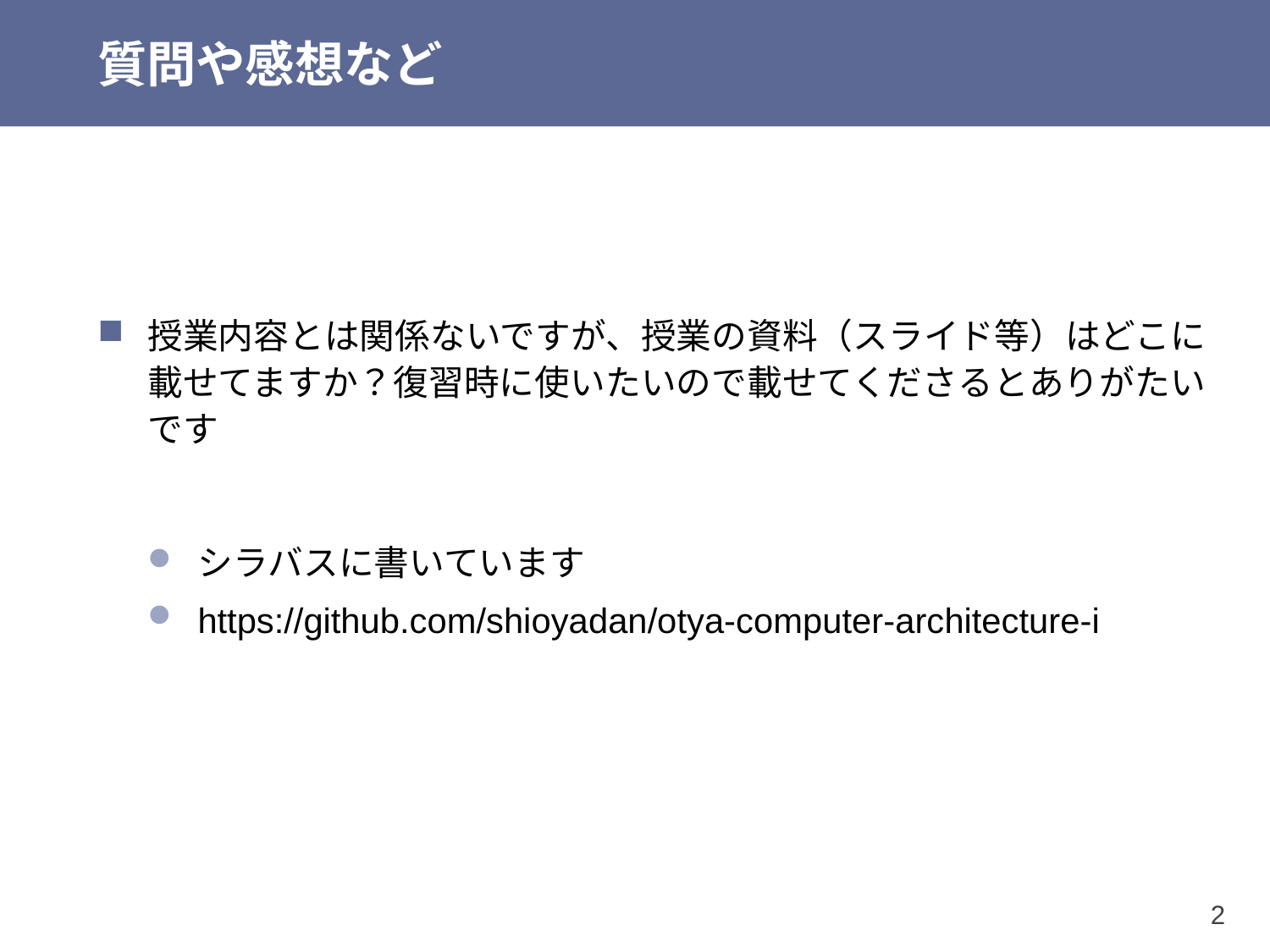

# 質問や感想など
授業内容とは関係ないですが、授業の資料（スライド等）はどこに載せてますか？復習時に使いたいので載せてくださるとありがたいです

シラバスに書いています
https://github.com/shioyadan/otya-computer-architecture-i